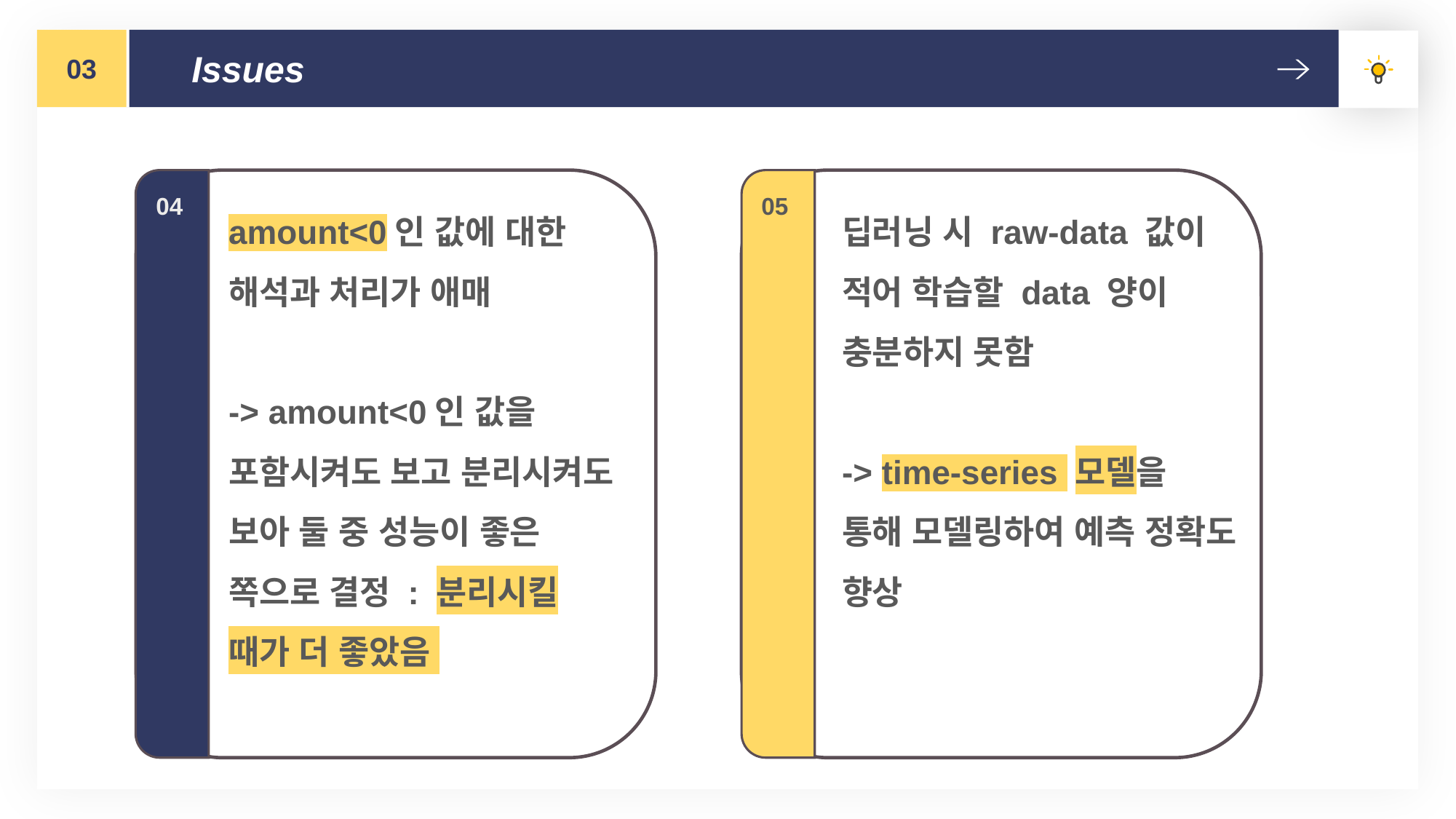

03
Issues

amount<0인 값에 대한
해석과 처리가 애매

-> amount<0인 값을 포함시켜도 보고 분리시켜도 보아 둘 중 성능이 좋은 쪽으로 결정 : 분리시킬 때가 더 좋았음
04
05
딥러닝 시 raw-data 값이
적어 학습할 data 양이 충분하지 못함

-> time-series 모델을
통해 모델링하여 예측 정확도
향상
자료조사
▶